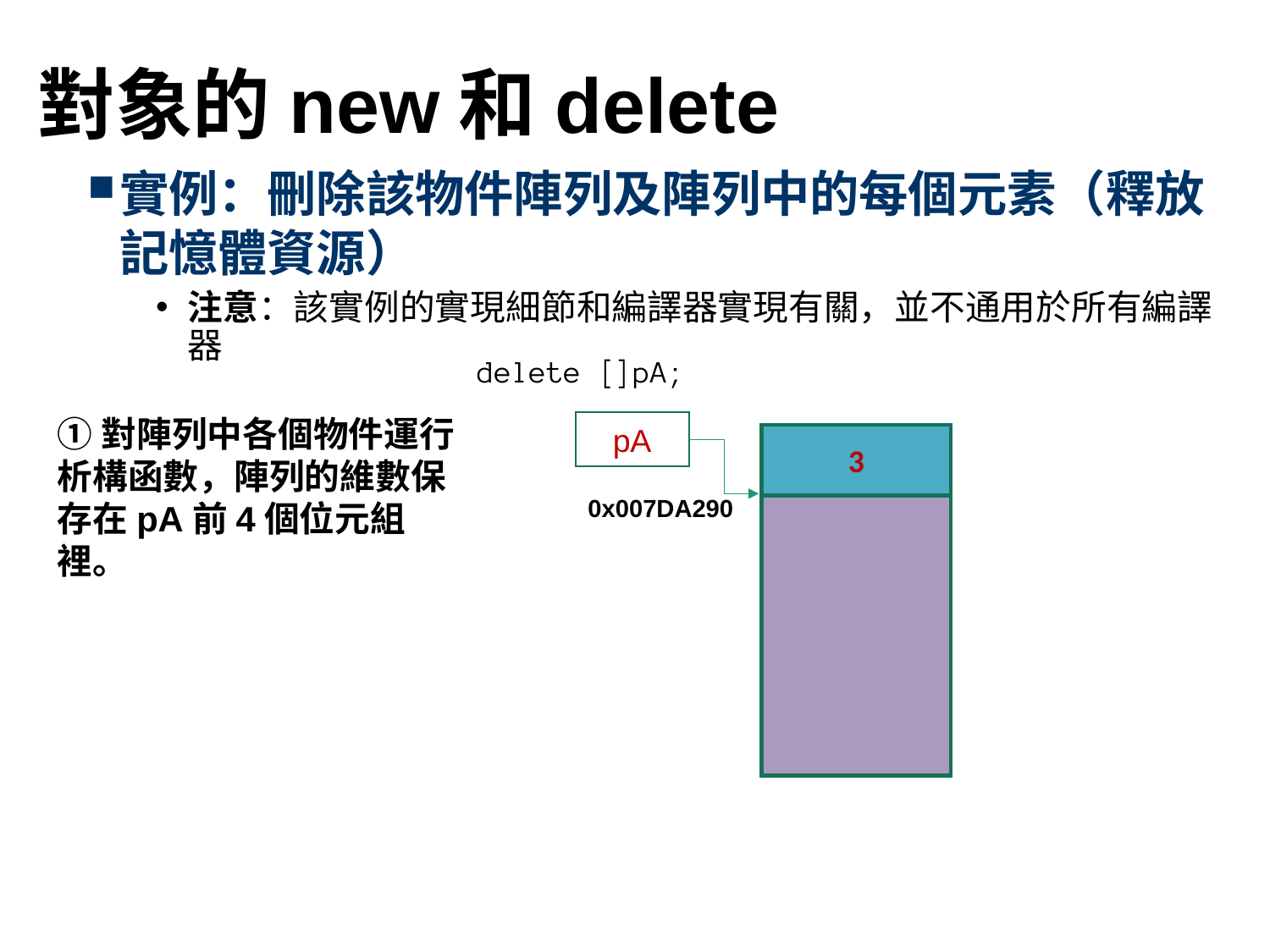

# 對象的new和delete
實例：刪除該物件陣列及陣列中的每個元素（釋放記憶體資源）
注意：該實例的實現細節和編譯器實現有關，並不通用於所有編譯器
delete []pA;
①對陣列中各個物件運行析構函數，陣列的維數保存在pA前4個位元組裡。
pA
3

3

0x007DA290